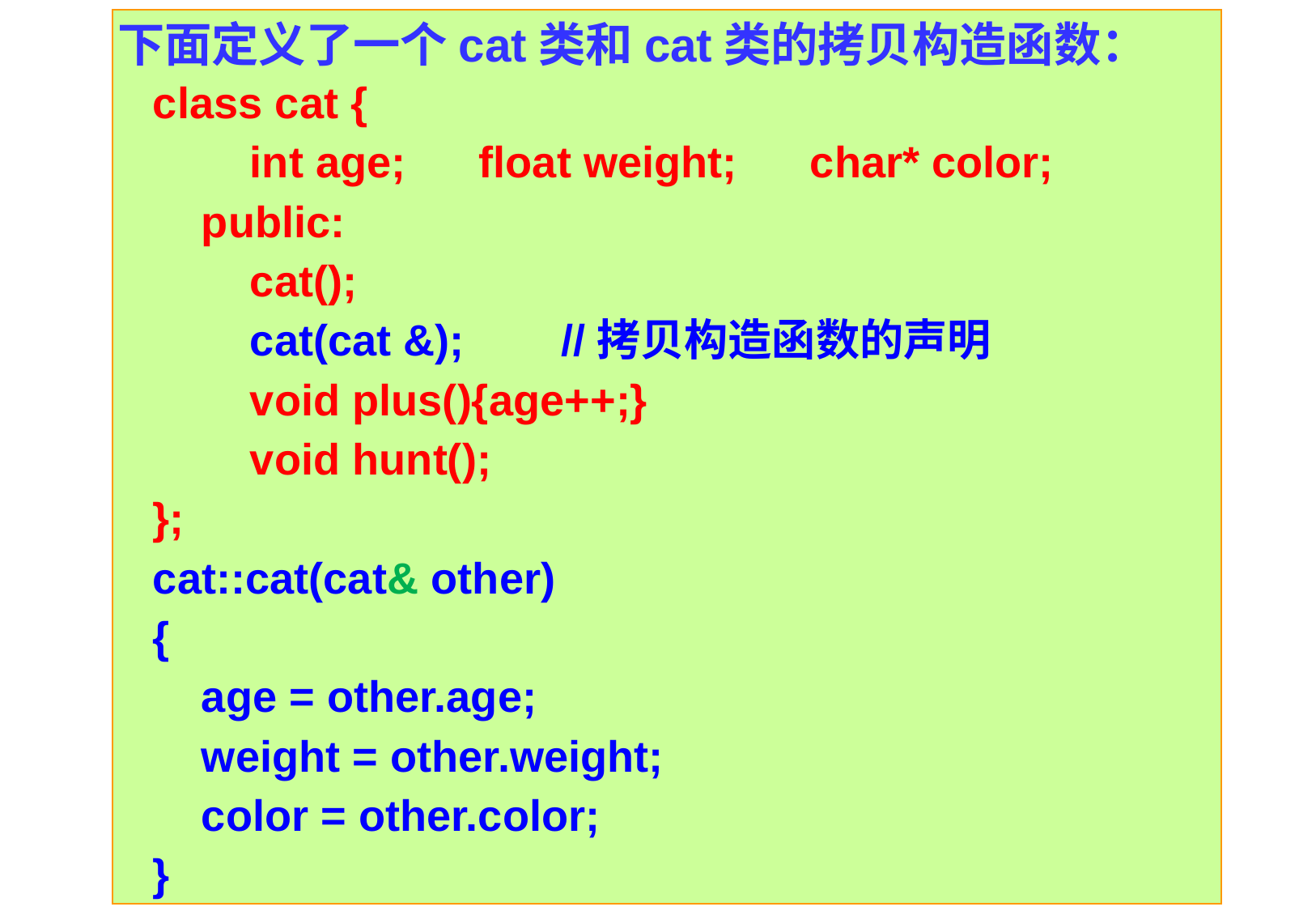

下面定义了一个cat类和cat类的拷贝构造函数：
class cat {
        int age;      float weight;      char* color;
    public:
        cat();
        cat(cat &);        //拷贝构造函数的声明
        void plus(){age++;}
        void hunt();
};
cat::cat(cat& other)
{
    age = other.age;
    weight = other.weight;
    color = other.color;
}